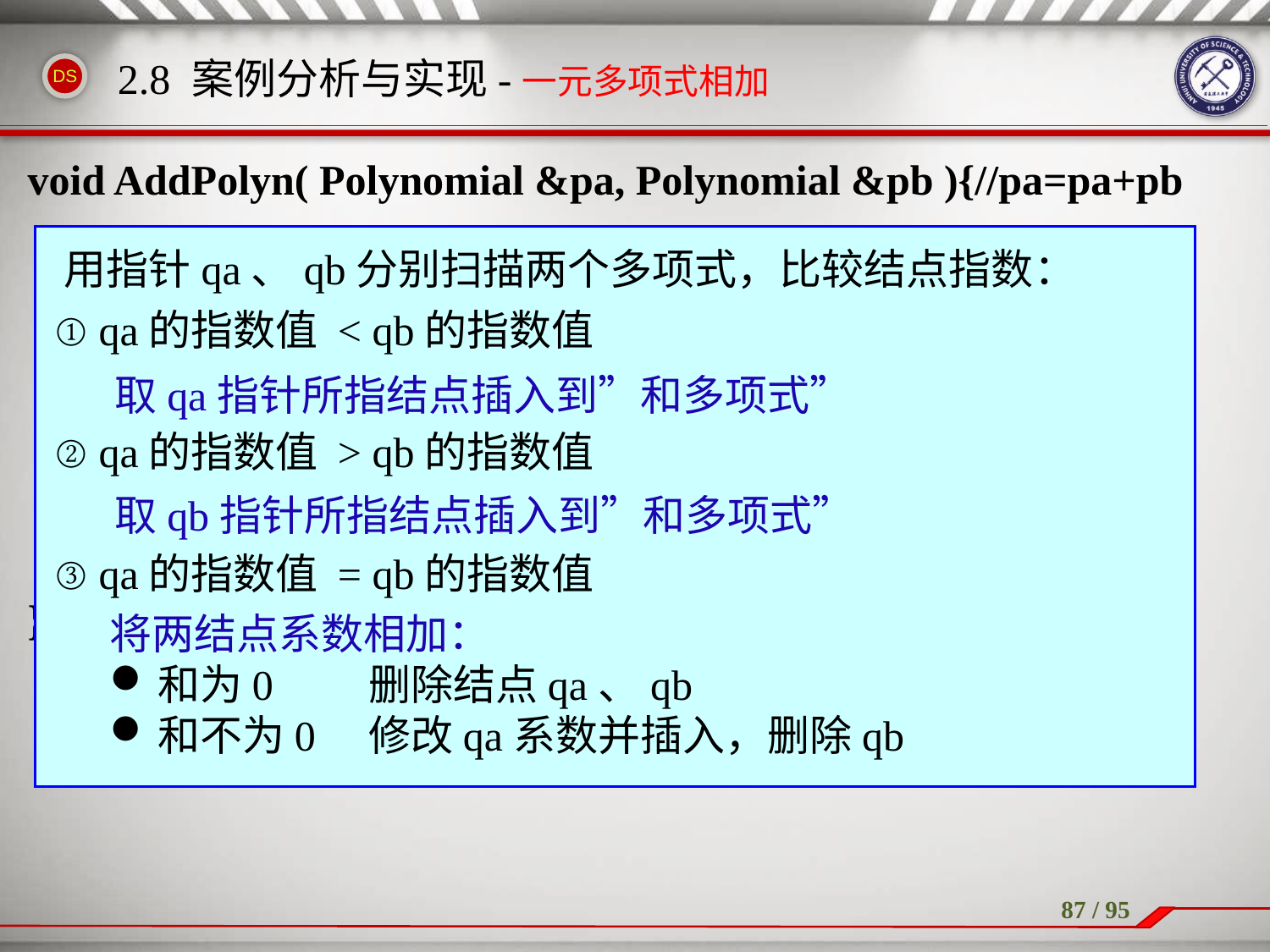

# 2.8 案例分析与实现-一元多项式相加
void AddPolyn( Polynomial &pa, Polynomial &pb ){//pa=pa+pb
	……
	while (qa  && qb ) {	//qa和qb均非空
     	……
	}
	if (!ListEmpty(pb))
		Append(pa, qb);	//链接pb剩余结点
	FreeNode(hb);            	//释放pb头结点
}
  用指针qa、qb分别扫描两个多项式，比较结点指数：
  ① qa的指数值 < qb的指数值

  ② qa的指数值 > qb的指数值

  ③ qa的指数值 = qb的指数值

取qa指针所指结点插入到”和多项式”
取qb指针所指结点插入到”和多项式”
将两结点系数相加：
和为0　　删除结点qa、qb
和不为0    修改qa系数并插入，删除qb